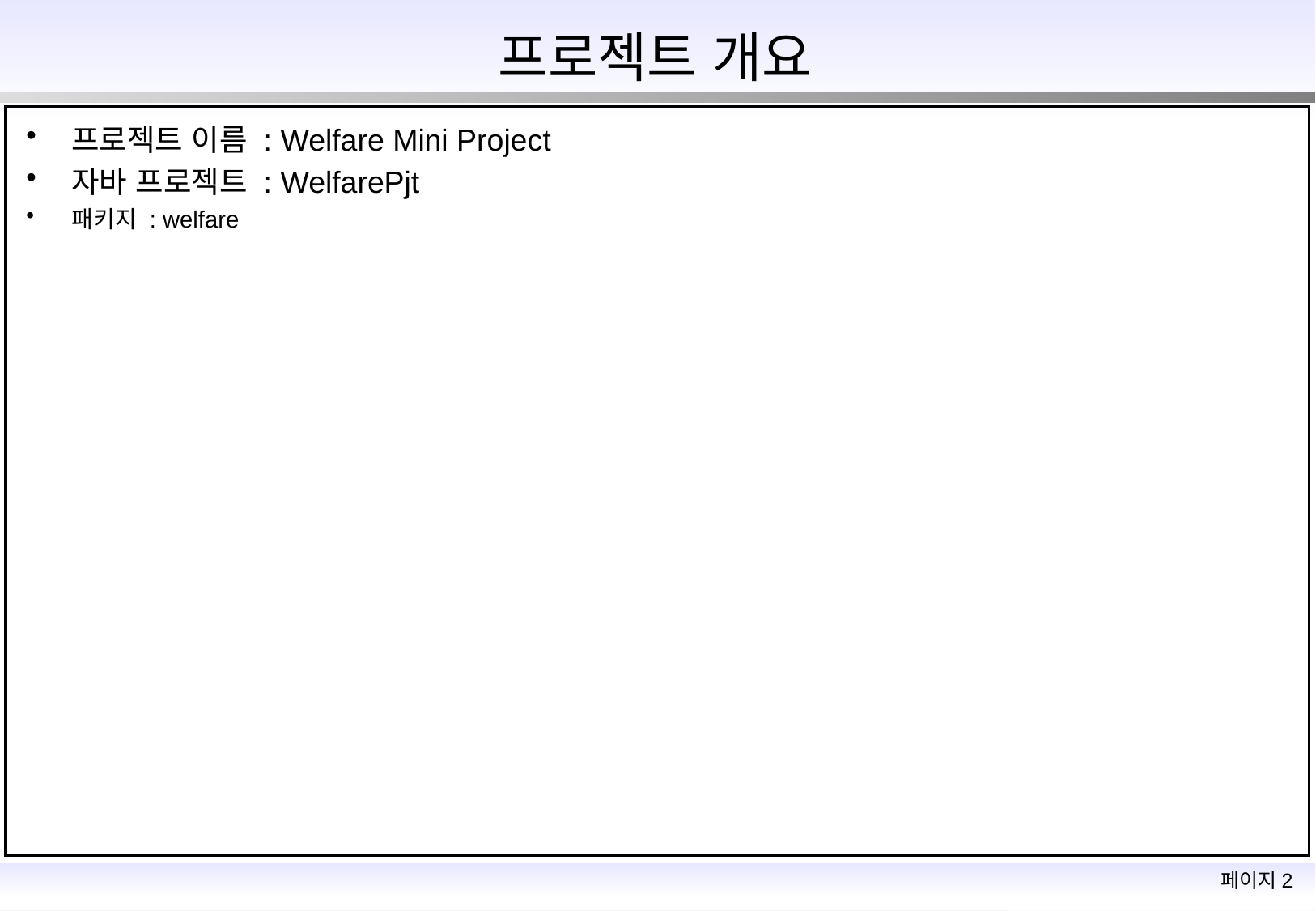

# 프로젝트 개요
프로젝트 이름 : Welfare Mini Project
자바 프로젝트 : WelfarePjt
패키지 : welfare